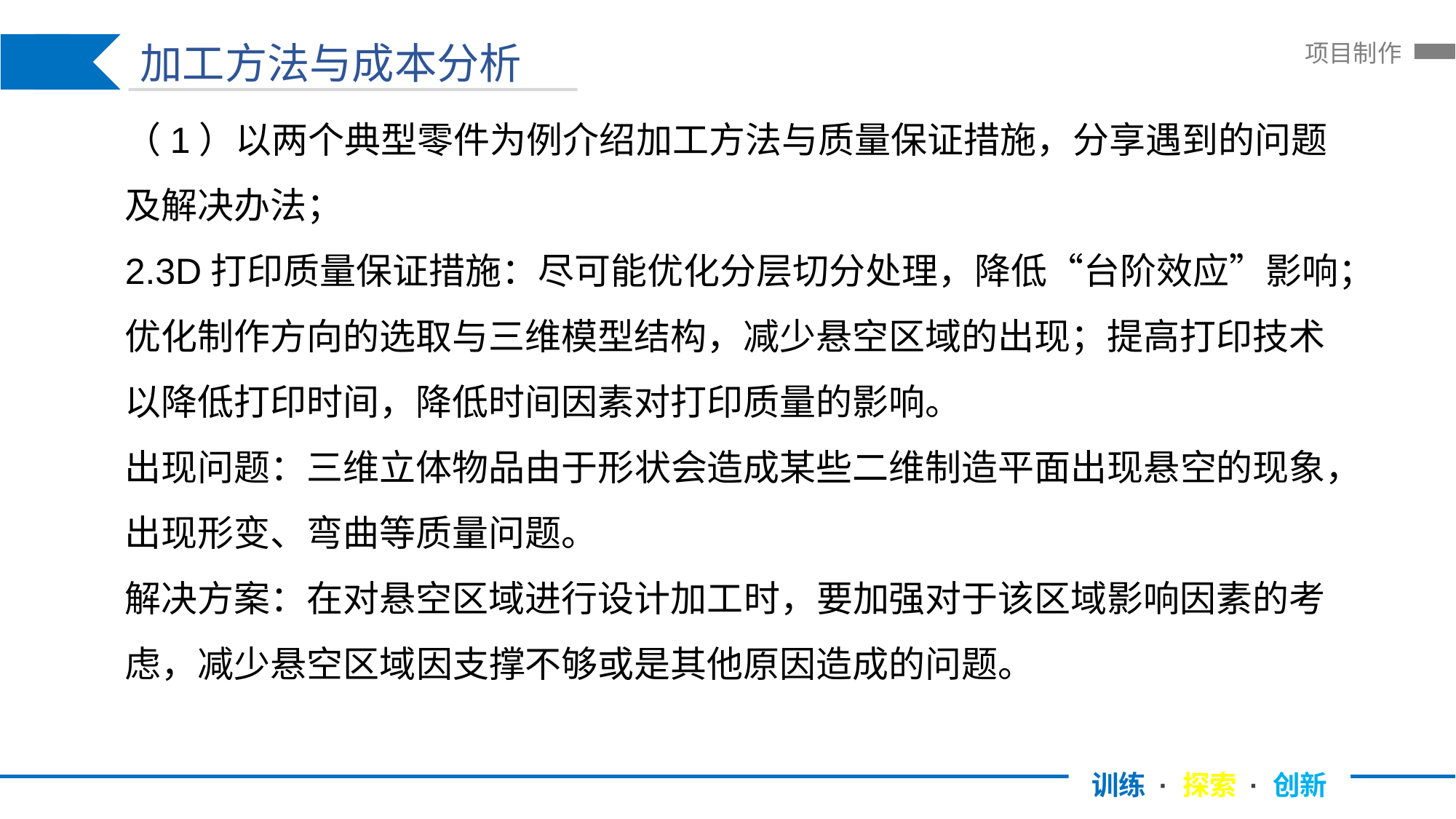

加工方法与成本分析

训练 · 探索 · 创新

项目制作
（1）以两个典型零件为例介绍加工方法与质量保证措施，分享遇到的问题及解决办法；
2.3D打印质量保证措施：尽可能优化分层切分处理，降低“台阶效应”影响；优化制作方向的选取与三维模型结构，减少悬空区域的出现；提高打印技术以降低打印时间，降低时间因素对打印质量的影响。
出现问题：三维立体物品由于形状会造成某些二维制造平面出现悬空的现象，出现形变、弯曲等质量问题。
解决方案：在对悬空区域进行设计加工时，要加强对于该区域影响因素的考虑，减少悬空区域因支撑不够或是其他原因造成的问题。